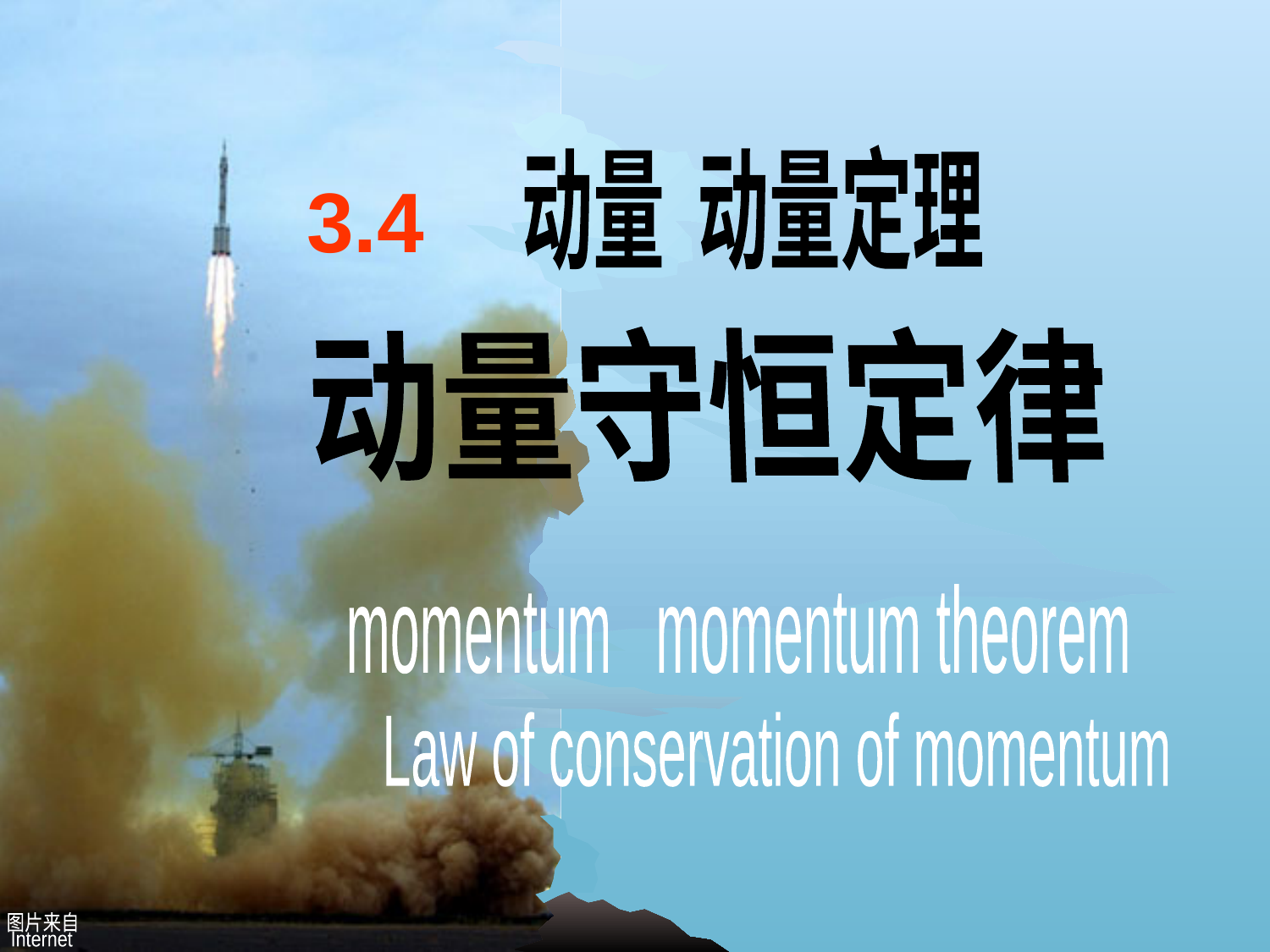

第三章
动量  动量定理
动量守恒定律
 momentum   momentum theorem
 Law of conservation of momentum
3.4
图片来自
Internet